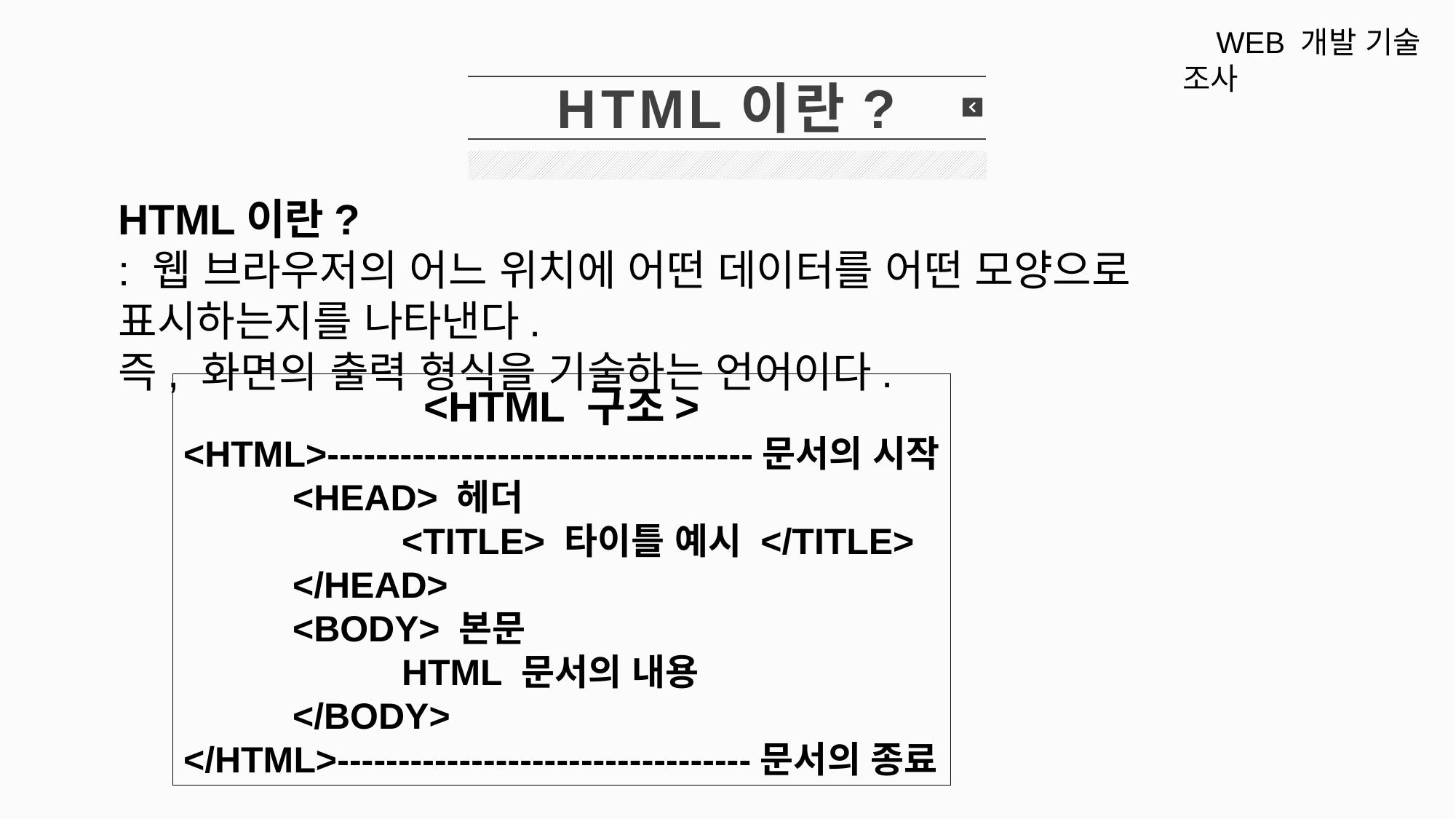

WEB 개발 기술 조사
HTML이란?

HTML이란?
: 웹 브라우저의 어느 위치에 어떤 데이터를 어떤 모양으로 표시하는지를 나타낸다.
즉, 화면의 출력 형식을 기술하는 언어이다.
<HTML 구조>
<HTML>-----------------------------------문서의 시작
	<HEAD> 헤더
		<TITLE> 타이틀 예시 </TITLE>
	</HEAD>
	<BODY> 본문
		HTML 문서의 내용
	</BODY>
</HTML>----------------------------------문서의 종료